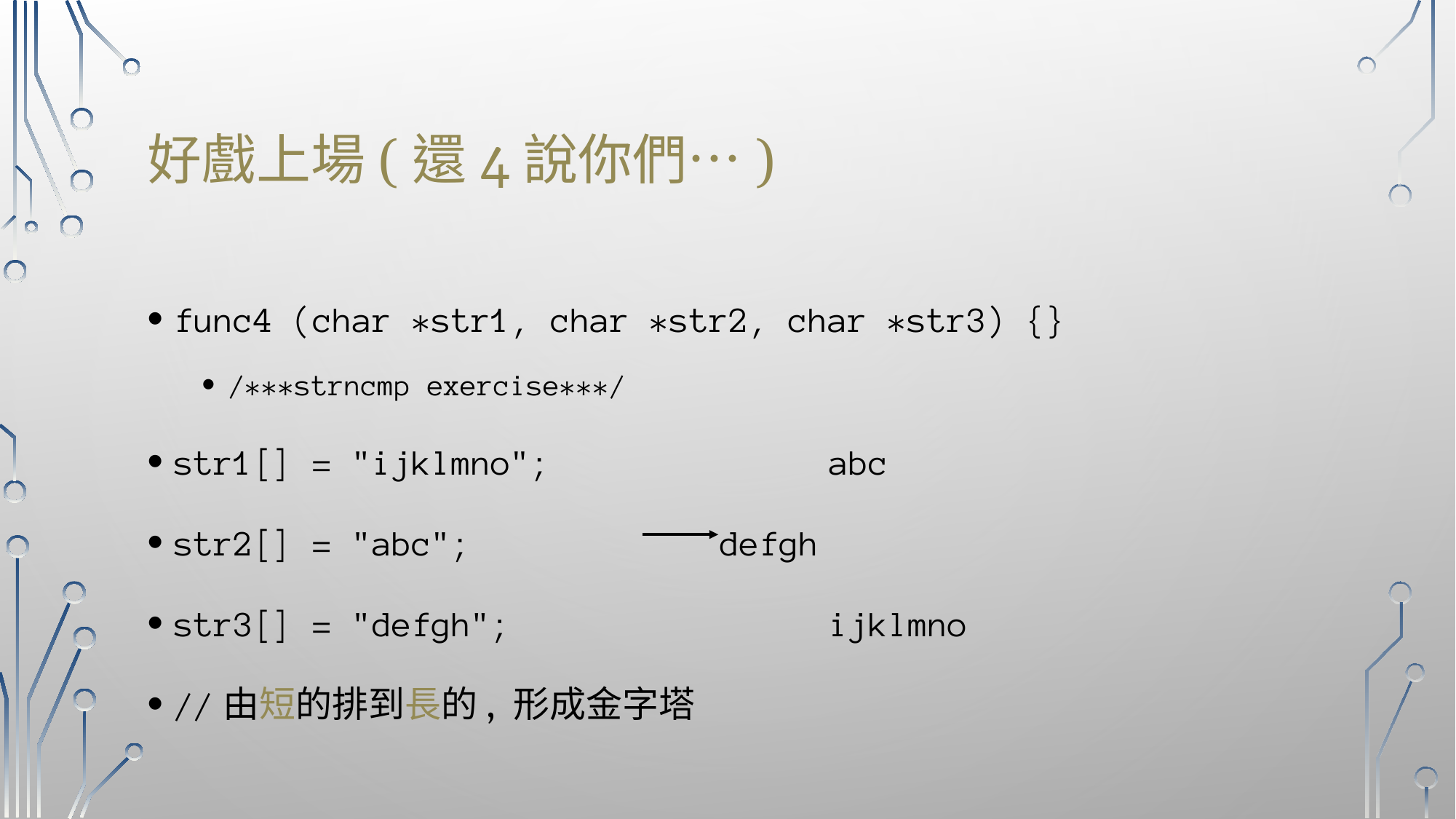

# 好戲上場(還4說你們…)
func4 (char *str1, char *str2, char *str3) {}
/***strncmp exercise***/
str1[] = "ijklmno";			abc
str2[] = "abc";			defgh
str3[] = "defgh";			ijklmno
//由短的排到長的, 形成金字塔